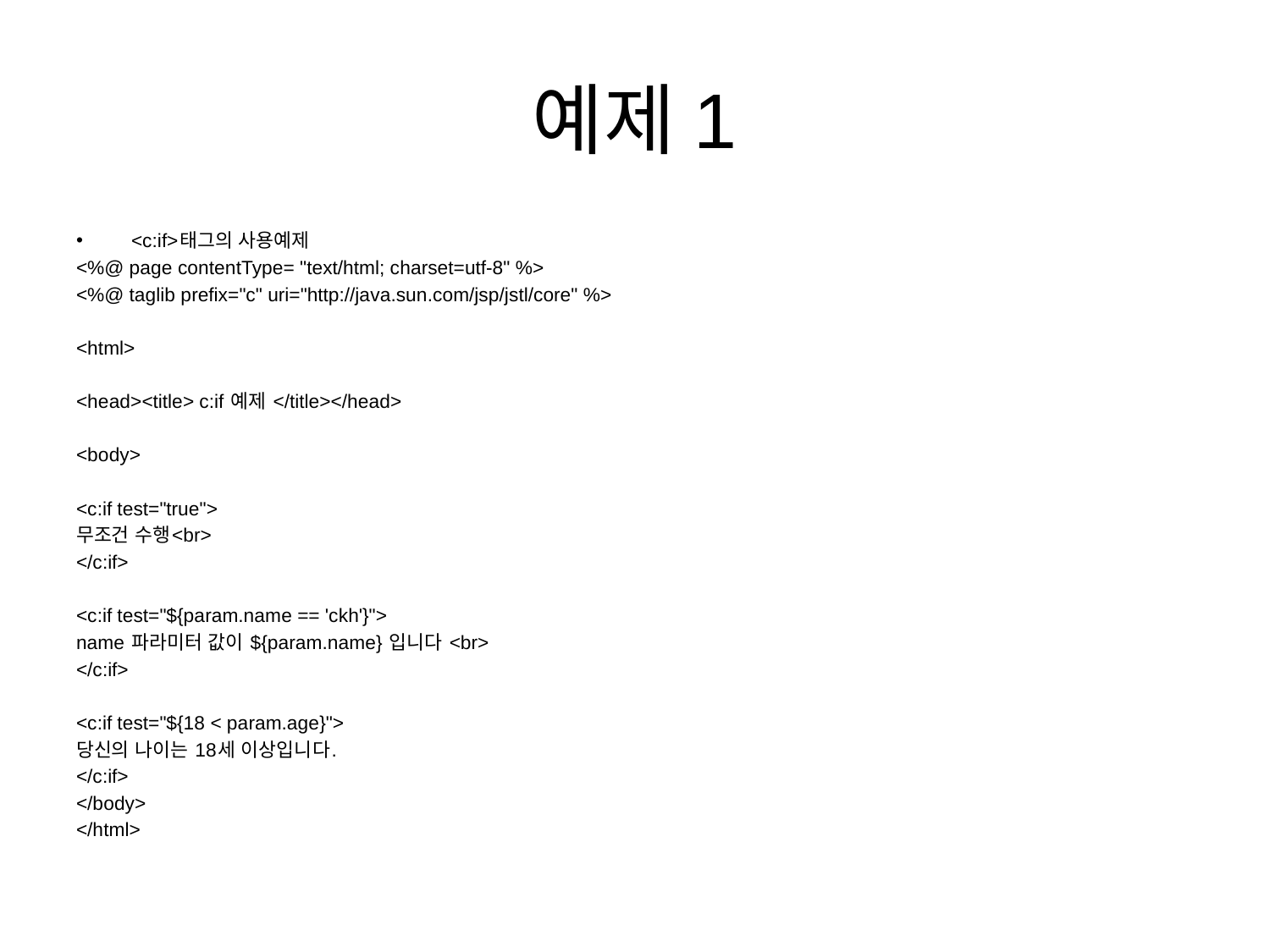

# 예제1
 <c:if>태그의 사용예제
<%@ page contentType= "text/html; charset=utf-8" %>
<%@ taglib prefix="c" uri="http://java.sun.com/jsp/jstl/core" %>

<html>

<head><title> c:if 예제 </title></head>

<body>

<c:if test="true">
무조건 수행<br>
</c:if>

<c:if test="${param.name == 'ckh'}">
name 파라미터 값이 ${param.name} 입니다 <br>
</c:if>

<c:if test="${18 < param.age}">
당신의 나이는 18세 이상입니다.
</c:if>
</body>
</html>